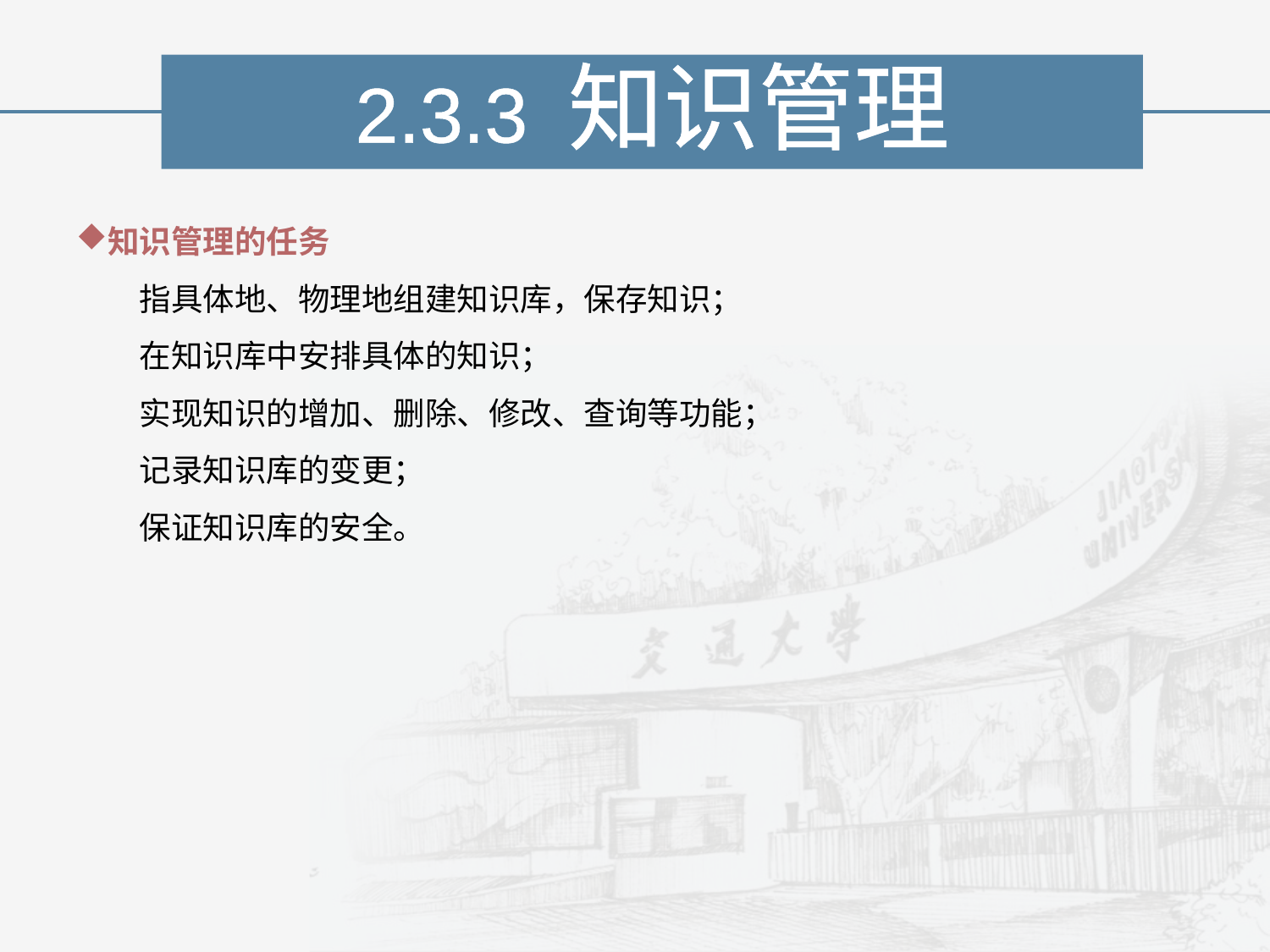

2.3.3 知识管理
知识管理的任务
指具体地、物理地组建知识库，保存知识；
在知识库中安排具体的知识；
实现知识的增加、删除、修改、查询等功能；
记录知识库的变更；
保证知识库的安全。
44